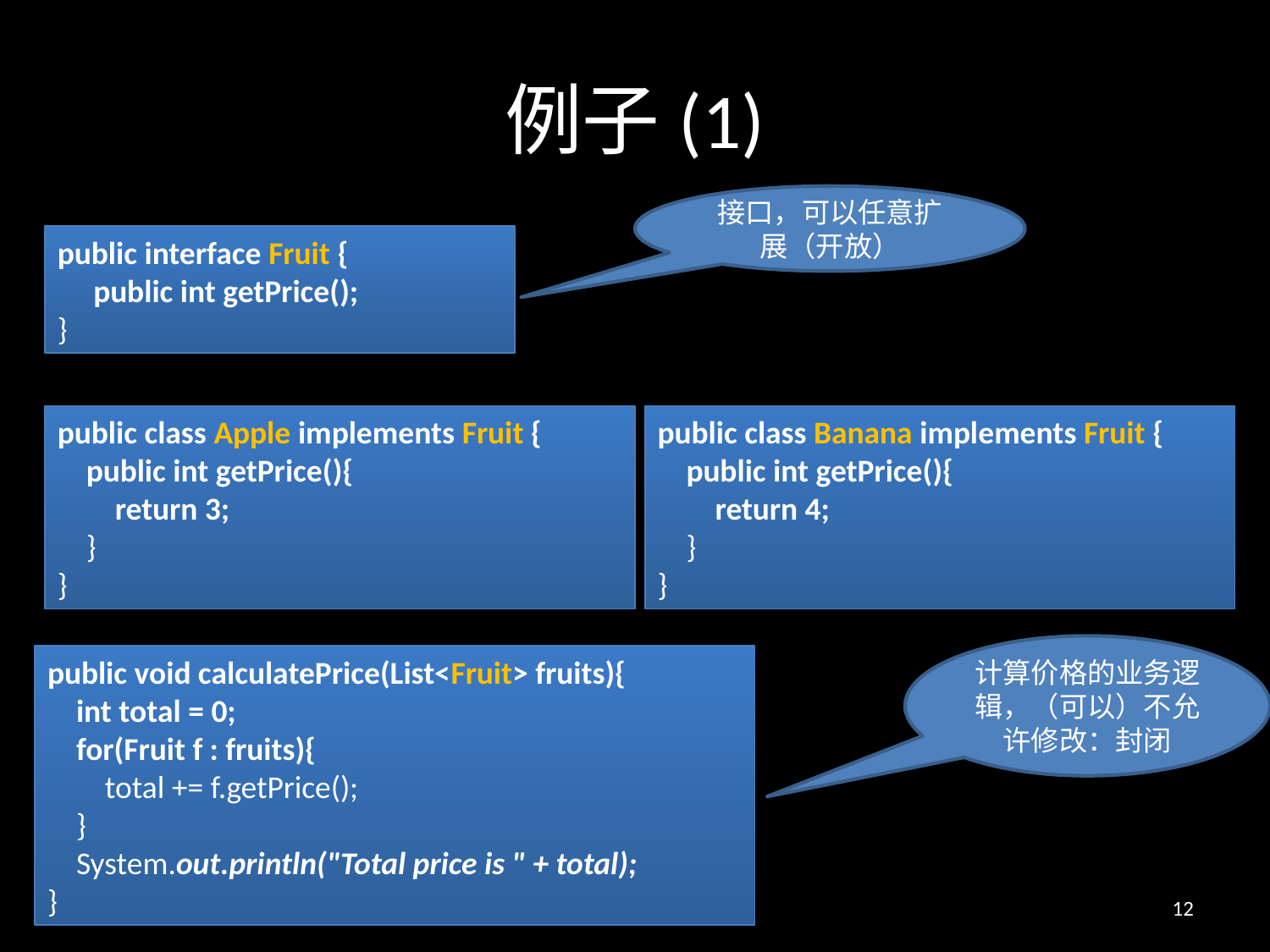

# 例子(1)
接口，可以任意扩展（开放）
public interface Fruit {
     public int getPrice();
}
public class Apple implements Fruit {
    public int getPrice(){
        return 3;
    }
}
public class Banana implements Fruit {
    public int getPrice(){
        return 4;
    }
}
计算价格的业务逻辑，（可以）不允许修改：封闭
public void calculatePrice(List<Fruit> fruits){
    int total = 0;
    for(Fruit f : fruits){
        total += f.getPrice();
    }
    System.out.println("Total price is " + total);
}
12